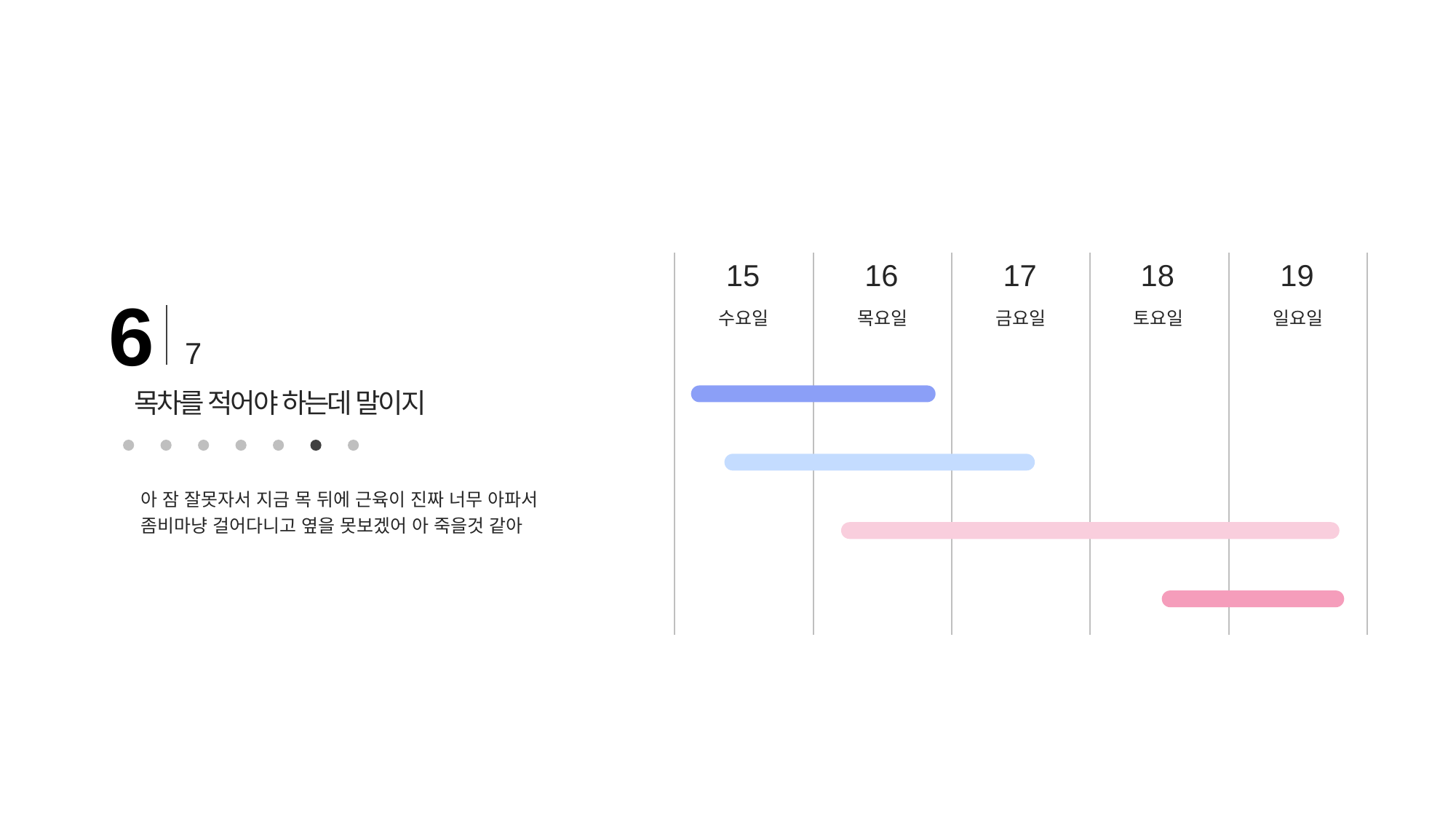

15
수요일
16
목요일
17
금요일
18
토요일
19
일요일
6
7
목차를 적어야 하는데 말이지

아 잠 잘못자서 지금 목 뒤에 근육이 진짜 너무 아파서
좀비마냥 걸어다니고 옆을 못보겠어 아 죽을것 같아